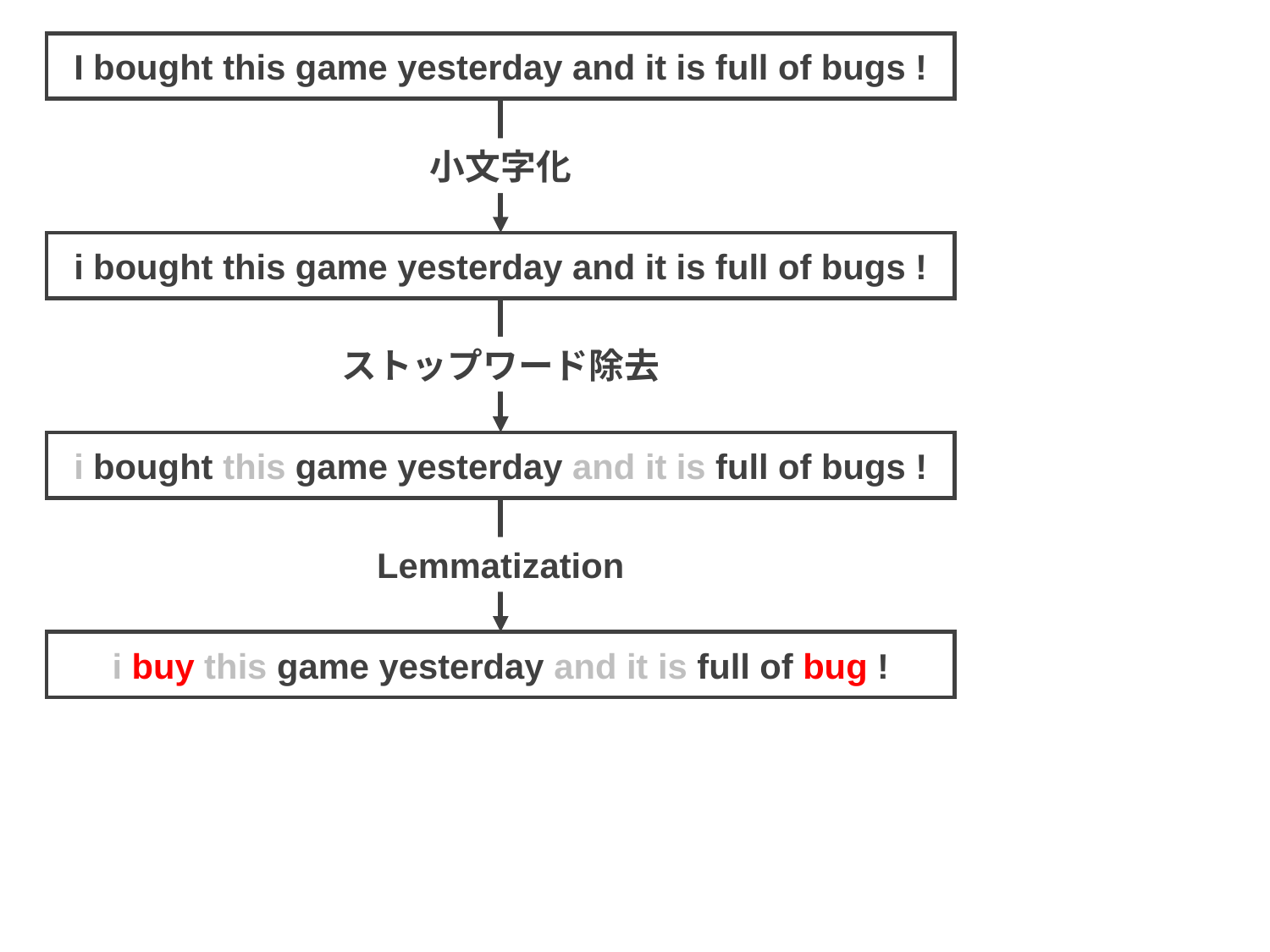

I bought this game yesterday and it is full of bugs !
小文字化
i bought this game yesterday and it is full of bugs !
ストップワード除去
i bought this game yesterday and it is full of bugs !
Lemmatization
i buy this game yesterday and it is full of bug !